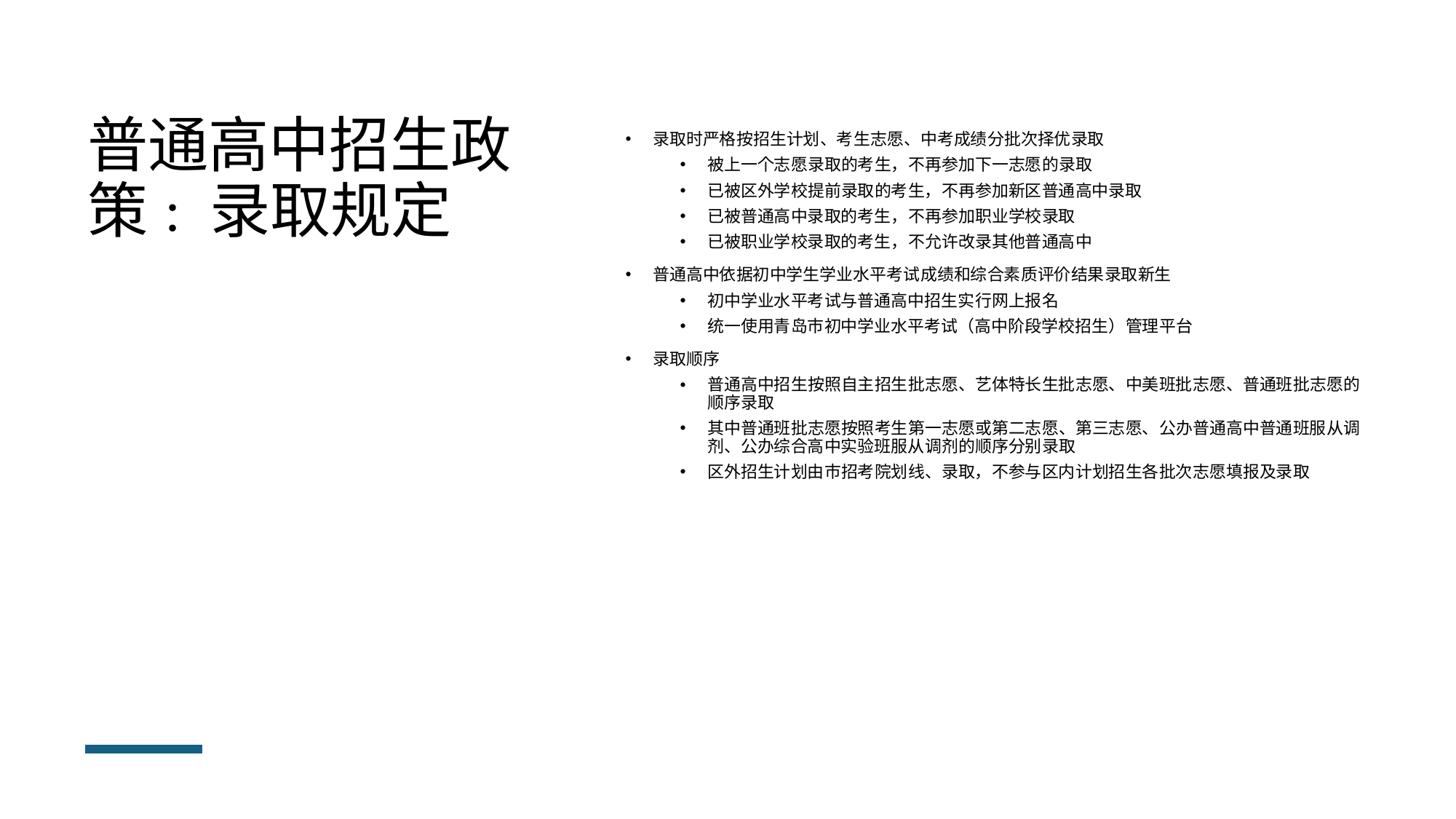

# 普通高中招生政策: 录取规定
录取时严格按招生计划、考生志愿、中考成绩分批次择优录取
被上一个志愿录取的考生，不再参加下一志愿的录取
已被区外学校提前录取的考生，不再参加新区普通高中录取
已被普通高中录取的考生，不再参加职业学校录取
已被职业学校录取的考生，不允许改录其他普通高中
普通高中依据初中学生学业水平考试成绩和综合素质评价结果录取新生
初中学业水平考试与普通高中招生实行网上报名
统一使用青岛市初中学业水平考试（高中阶段学校招生）管理平台
录取顺序
普通高中招生按照自主招生批志愿、艺体特长生批志愿、中美班批志愿、普通班批志愿的顺序录取
其中普通班批志愿按照考生第一志愿或第二志愿、第三志愿、公办普通高中普通班服从调剂、公办综合高中实验班服从调剂的顺序分别录取
区外招生计划由市招考院划线、录取，不参与区内计划招生各批次志愿填报及录取